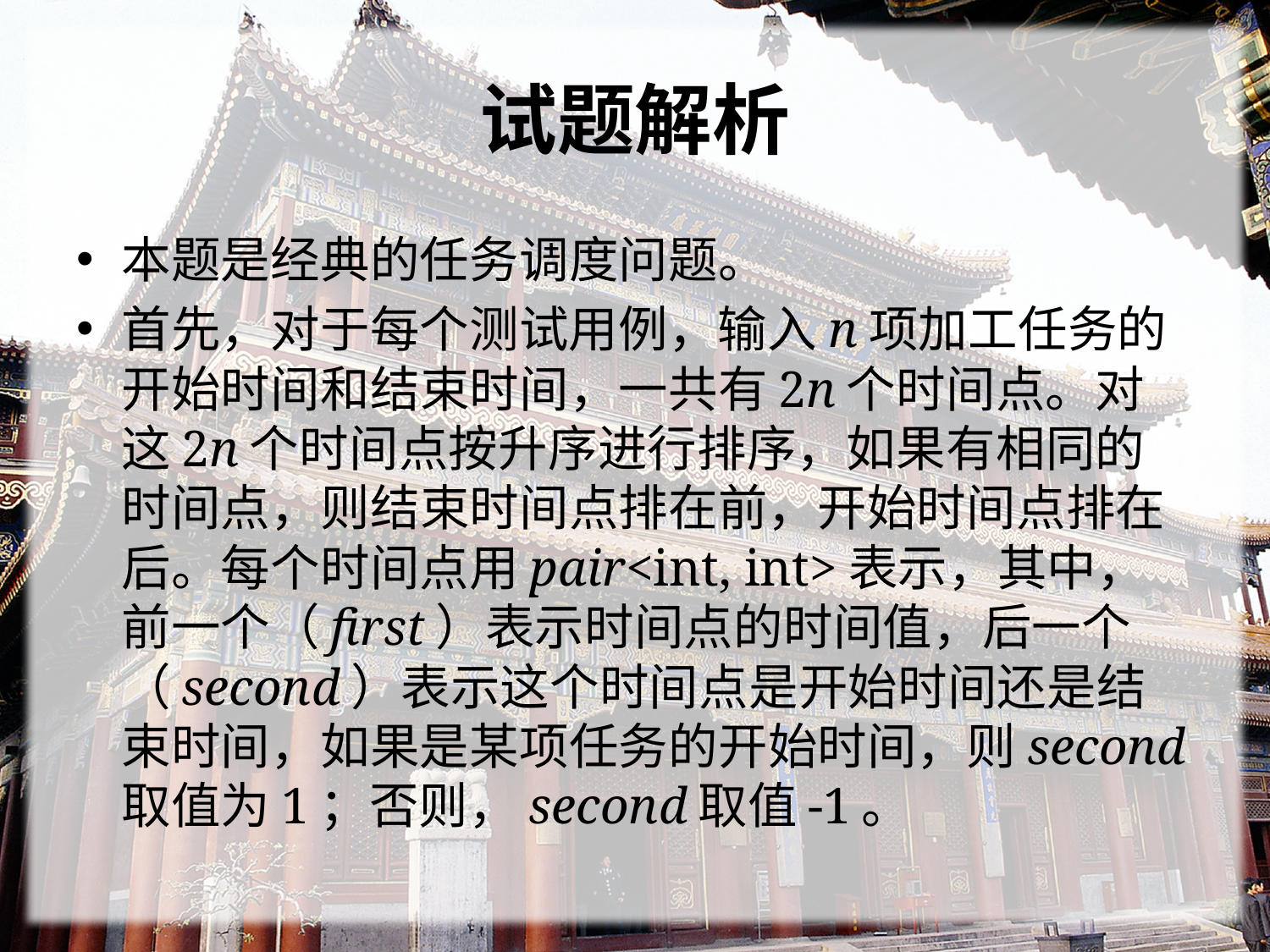

# 试题解析
本题是经典的任务调度问题。
首先，对于每个测试用例，输入n项加工任务的开始时间和结束时间，一共有2n个时间点。对这2n个时间点按升序进行排序，如果有相同的时间点，则结束时间点排在前，开始时间点排在后。每个时间点用pair<int, int>表示，其中，前一个（first）表示时间点的时间值，后一个（second）表示这个时间点是开始时间还是结束时间，如果是某项任务的开始时间，则second取值为1；否则，second取值-1。